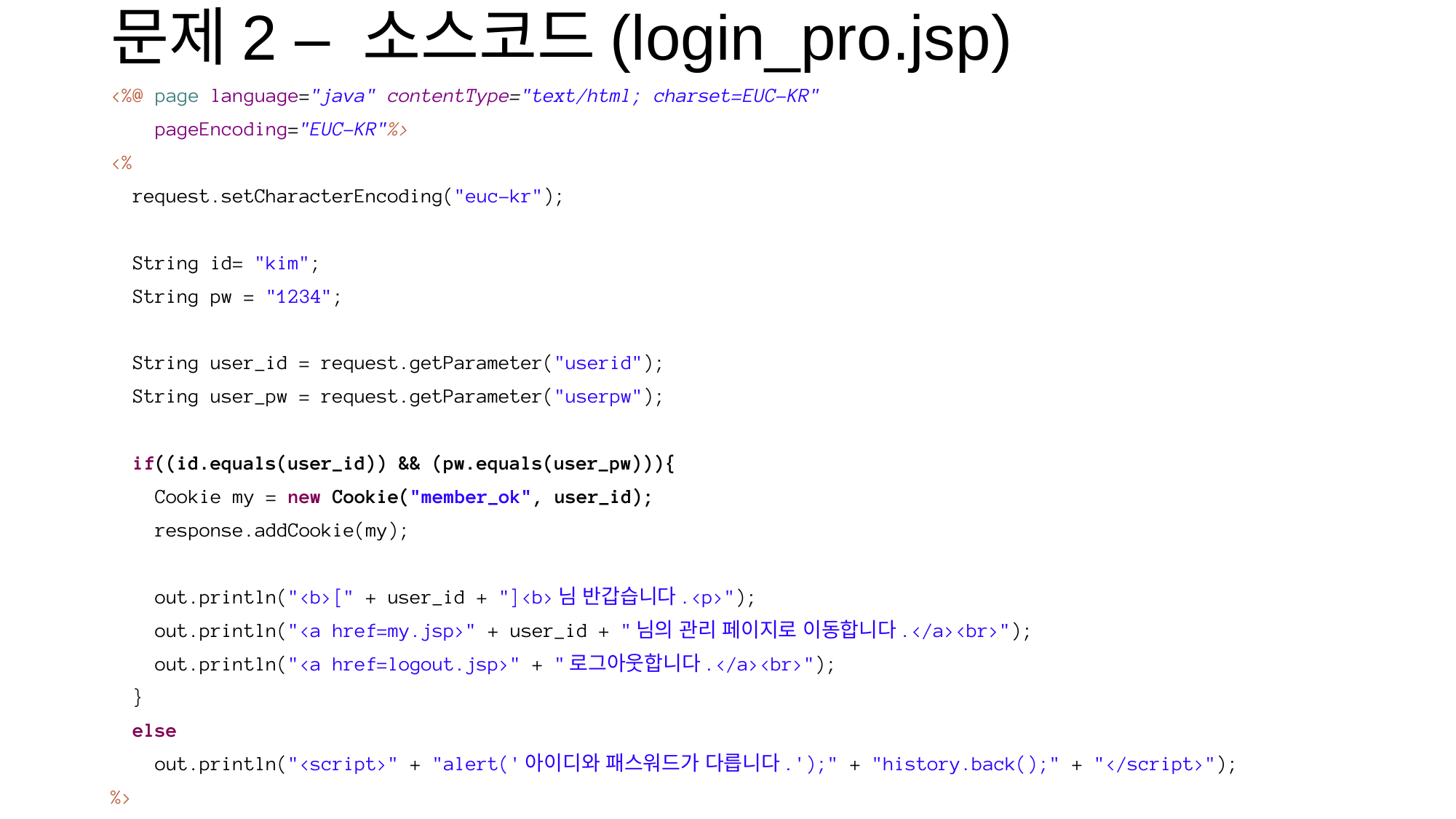

# 문제2 – 소스코드(login_pro.jsp)
<%@ page language="java" contentType="text/html; charset=EUC-KR"
    pageEncoding="EUC-KR"%>
<%
  request.setCharacterEncoding("euc-kr");

  String id= "kim";
  String pw = "1234";

  String user_id = request.getParameter("userid");
  String user_pw = request.getParameter("userpw");

  if((id.equals(user_id)) && (pw.equals(user_pw))){
    Cookie my = new Cookie("member_ok", user_id);
    response.addCookie(my);

    out.println("<b>[" + user_id + "]<b>님 반갑습니다.<p>");
    out.println("<a href=my.jsp>" + user_id + "님의 관리 페이지로 이동합니다.</a><br>");
    out.println("<a href=logout.jsp>" + "로그아웃합니다.</a><br>");
  }
  else
    out.println("<script>" + "alert('아이디와 패스워드가 다릅니다.');" + "history.back();" + "</script>");
%>